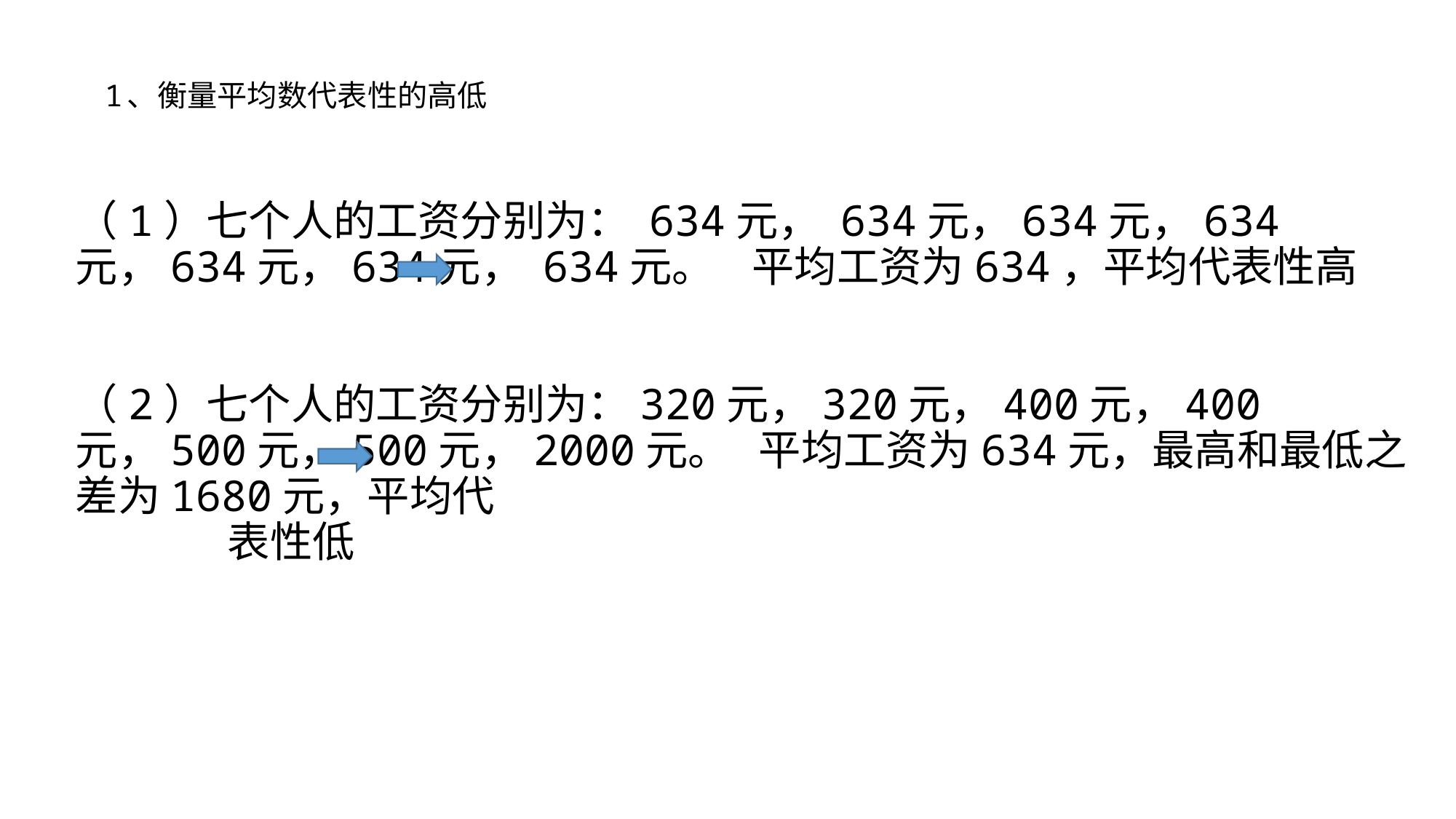

# 1、衡量平均数代表性的高低
（1）七个人的工资分别为： 634元， 634元，634元，634元，634元，634元， 634元。    平均工资为634，平均代表性高

（2）七个人的工资分别为：320元，320元，400元，400元，500元，500元，2000元。   平均工资为634元，最高和最低之差为1680元，平均代
               表性低